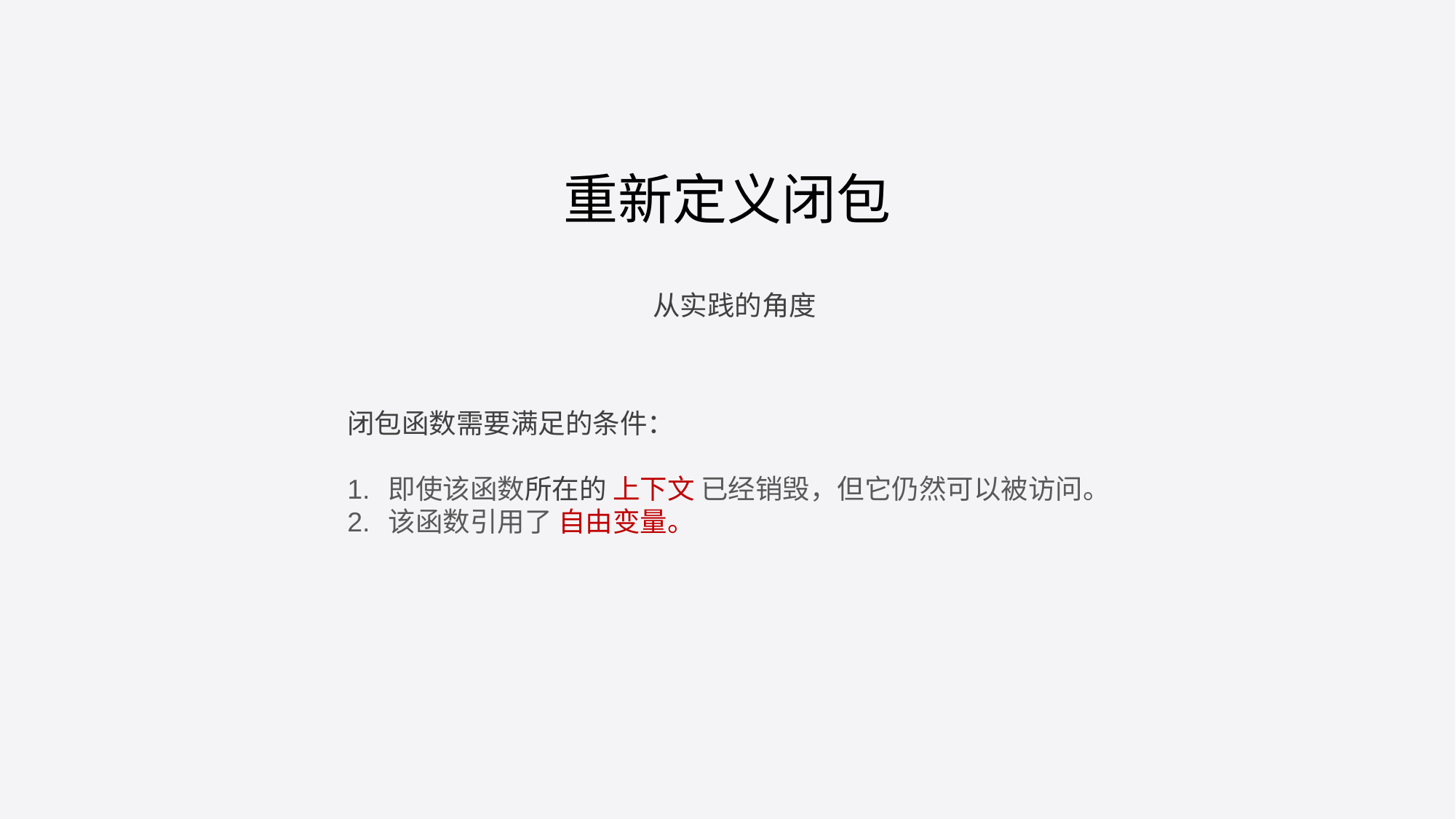

# 重新定义闭包
从实践的角度
闭包函数需要满足的条件：

即使该函数所在的 上下文 已经销毁，但它仍然可以被访问。
该函数引用了 自由变量。